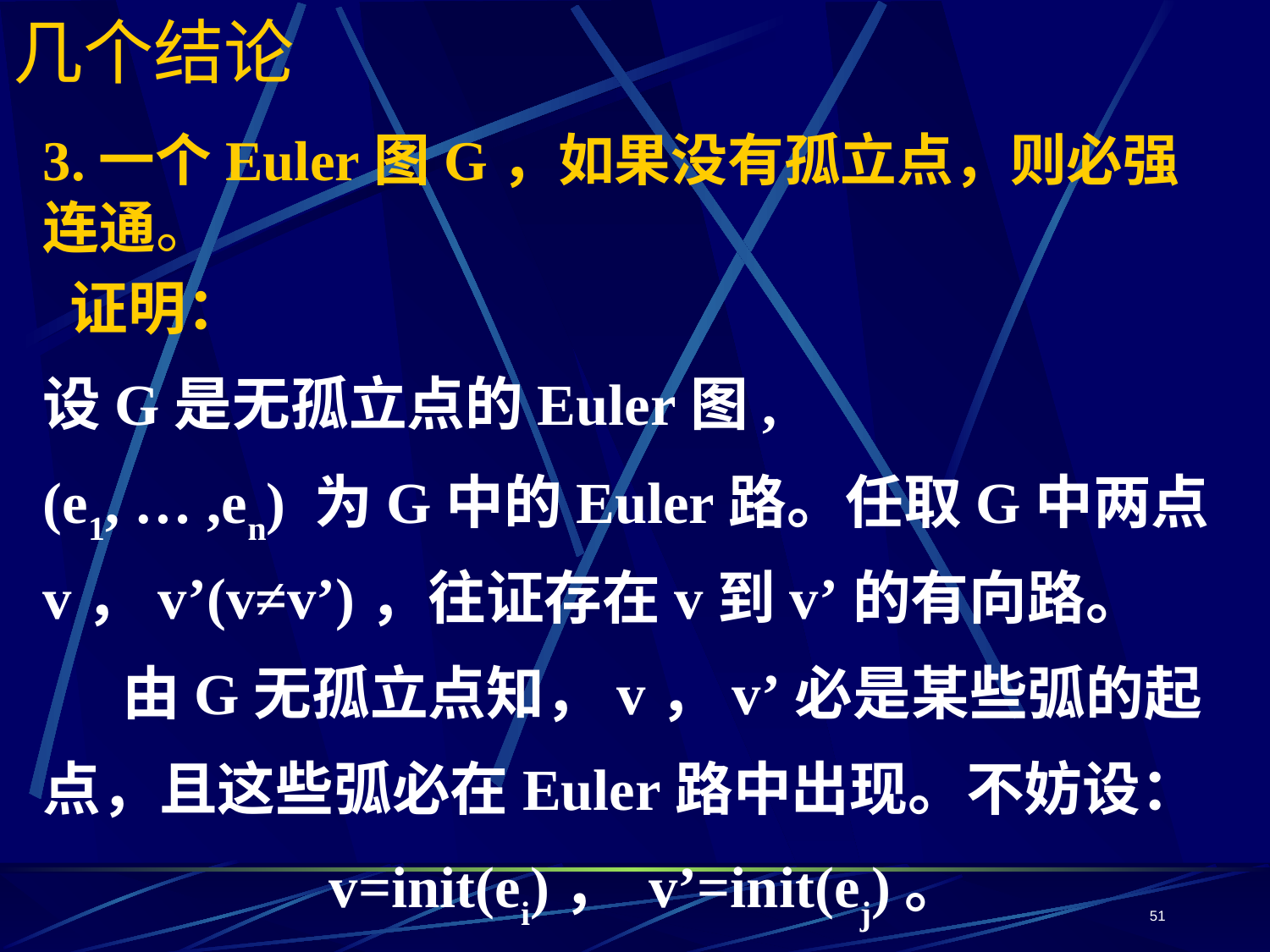

# 几个结论
3.一个Euler图G，如果没有孤立点，则必强连通。
 证明：
设G是无孤立点的Euler图,
(e1, … ,en) 为G中的Euler路。任取G中两点v，v’(v≠v’)，往证存在v到v’的有向路。
     由G无孤立点知，v，v’必是某些弧的起
点，且这些弧必在Euler路中出现。不妨设：
 v=init(ei)， v’=init(ej)。
51